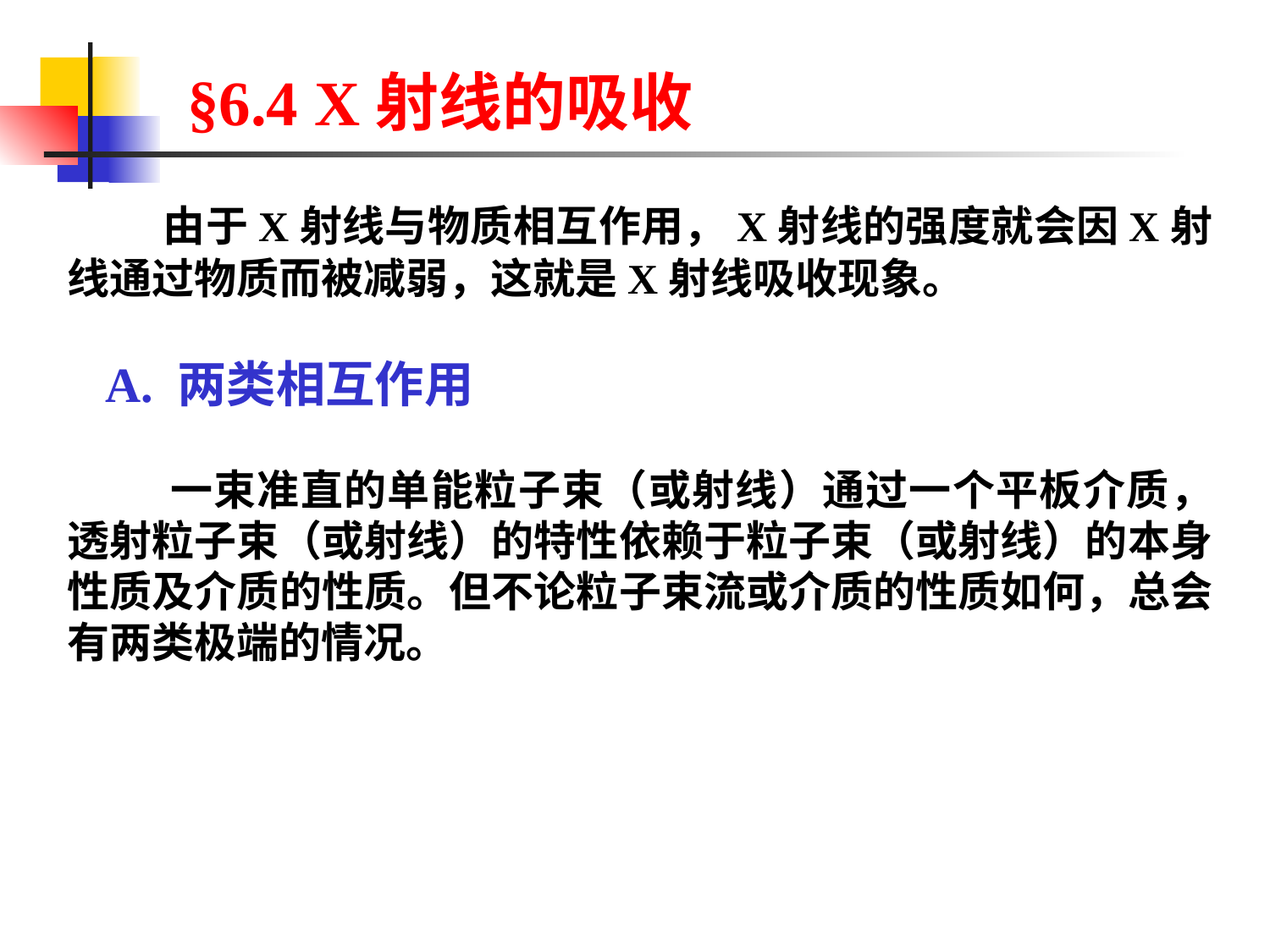

§6.4 X射线的吸收
    由于X射线与物质相互作用，X射线的强度就会因X射线通过物质而被减弱，这就是X射线吸收现象。

A. 两类相互作用

     一束准直的单能粒子束（或射线）通过一个平板介质，透射粒子束（或射线）的特性依赖于粒子束（或射线）的本身性质及介质的性质。但不论粒子束流或介质的性质如何，总会有两类极端的情况。